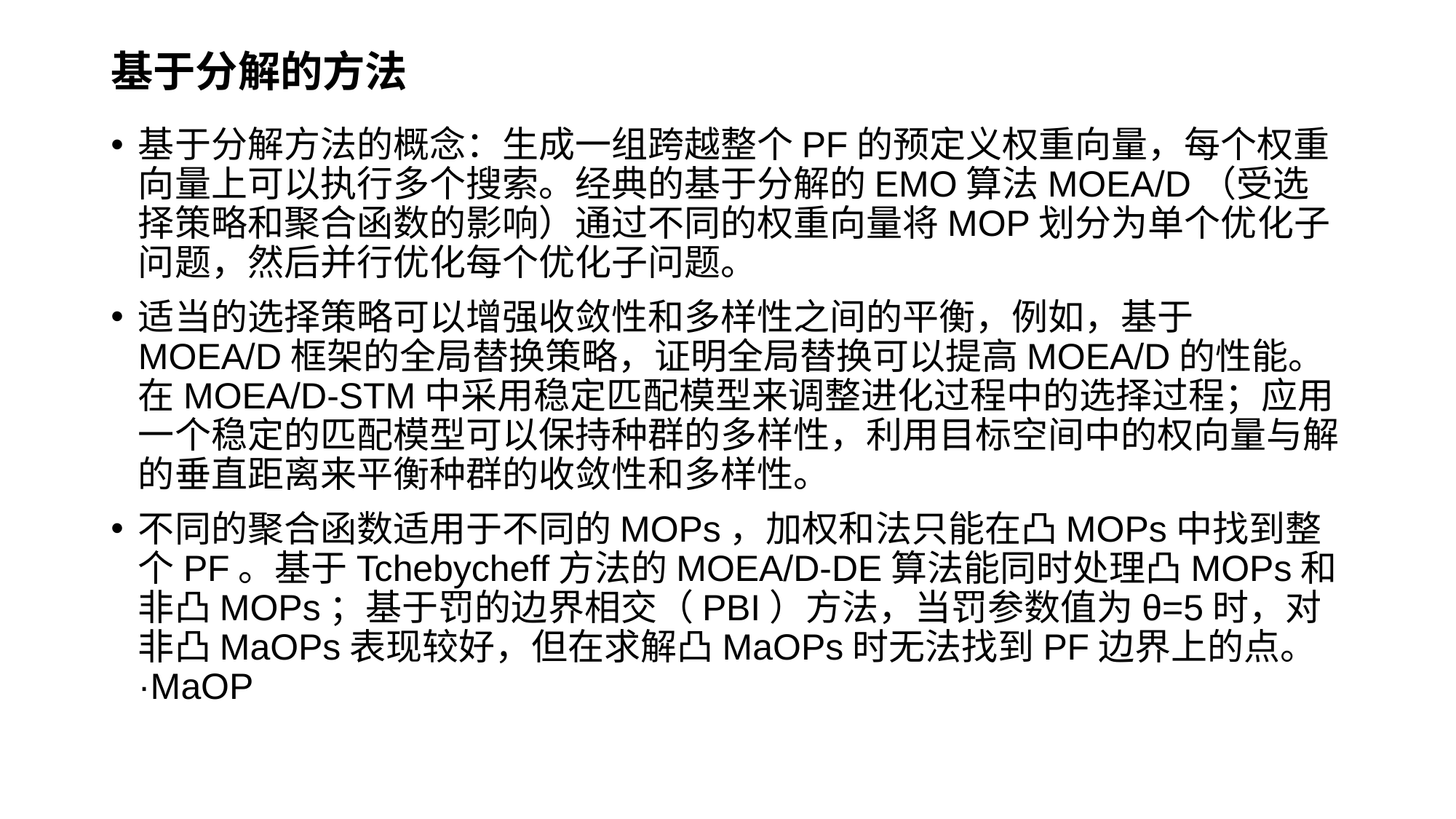

# 基于分解的方法
基于分解方法的概念：生成一组跨越整个PF的预定义权重向量，每个权重向量上可以执行多个搜索。经典的基于分解的EMO算法MOEA/D（受选择策略和聚合函数的影响）通过不同的权重向量将MOP划分为单个优化子问题，然后并行优化每个优化子问题。
适当的选择策略可以增强收敛性和多样性之间的平衡，例如，基于MOEA/D框架的全局替换策略，证明全局替换可以提高MOEA/D的性能。在MOEA/D-STM中采用稳定匹配模型来调整进化过程中的选择过程；应用一个稳定的匹配模型可以保持种群的多样性，利用目标空间中的权向量与解的垂直距离来平衡种群的收敛性和多样性。
不同的聚合函数适用于不同的MOPs，加权和法只能在凸MOPs中找到整个PF。基于Tchebycheff方法的MOEA/D-DE算法能同时处理凸MOPs和非凸MOPs；基于罚的边界相交（PBI）方法，当罚参数值为θ=5时，对非凸MaOPs表现较好，但在求解凸MaOPs时无法找到PF边界上的点。	·MaOP